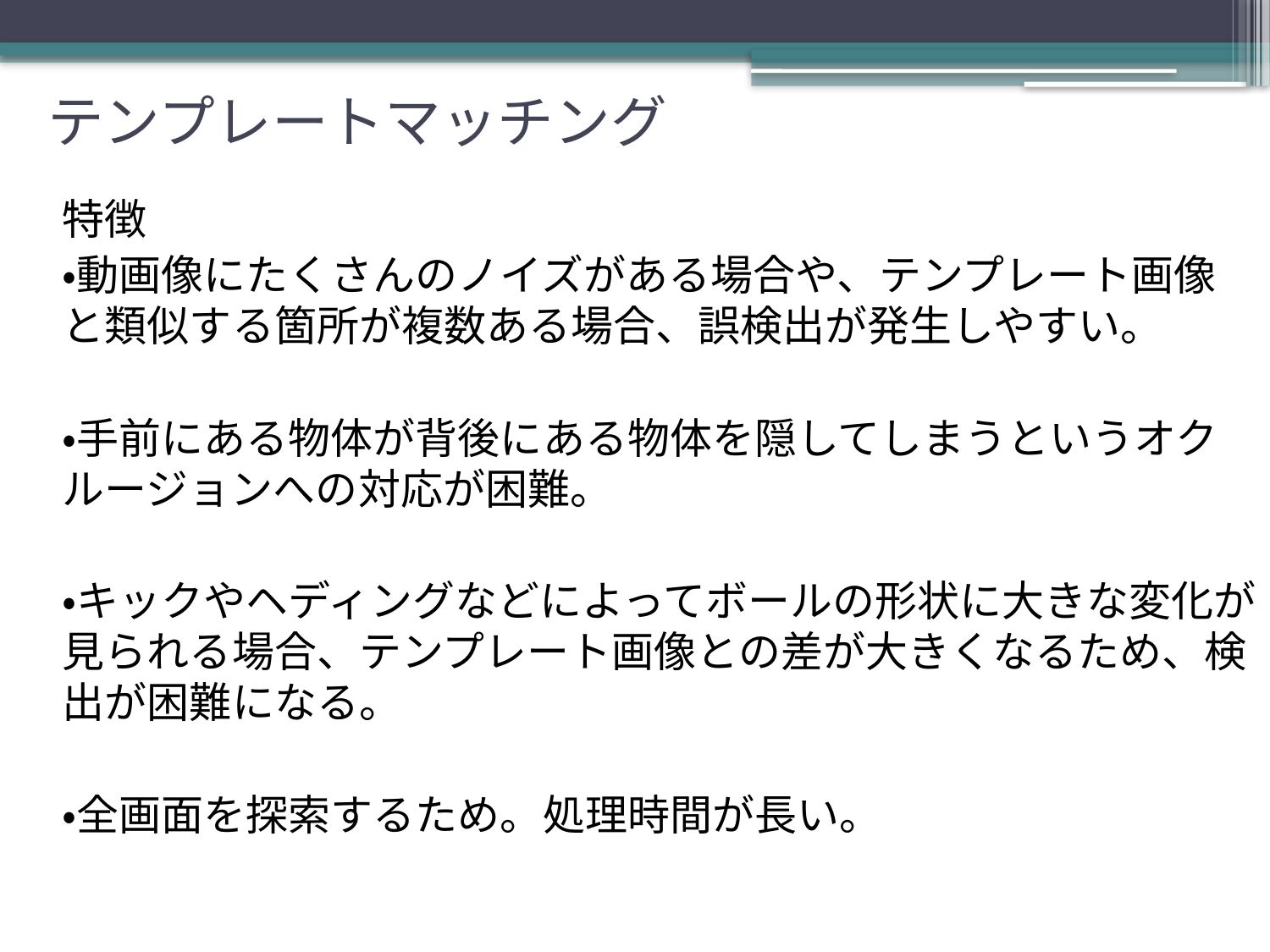

# テンプレートマッチング
特徴
・動画像にたくさんのノイズがある場合や、テンプレート画像と類似する箇所が複数ある場合、誤検出が発生しやすい。

・手前にある物体が背後にある物体を隠してしまうというオクルージョンへの対応が困難。

・キックやヘディングなどによってボールの形状に大きな変化が見られる場合、テンプレート画像との差が大きくなるため、検出が困難になる。

・全画面を探索するため。処理時間が長い。